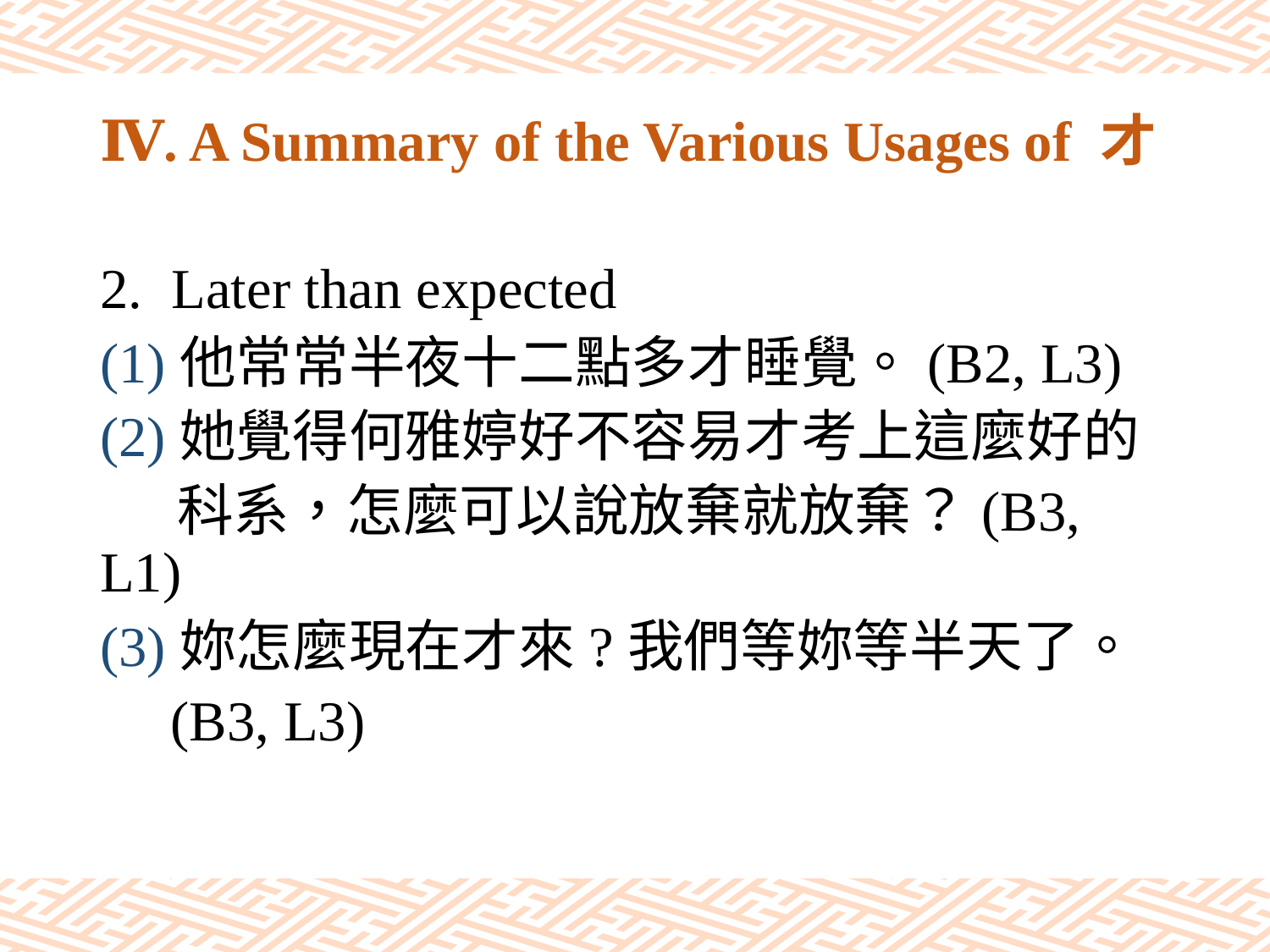

# Ⅳ. A Summary of the Various Usages of 才
Later than expected
(1)他常常半夜十二點多才睡覺。(B2, L3)
(2)她覺得何雅婷好不容易才考上這麼好的
     科系，怎麼可以說放棄就放棄？(B3, L1)
(3)妳怎麼現在才來?我們等妳等半天了。
     (B3, L3)